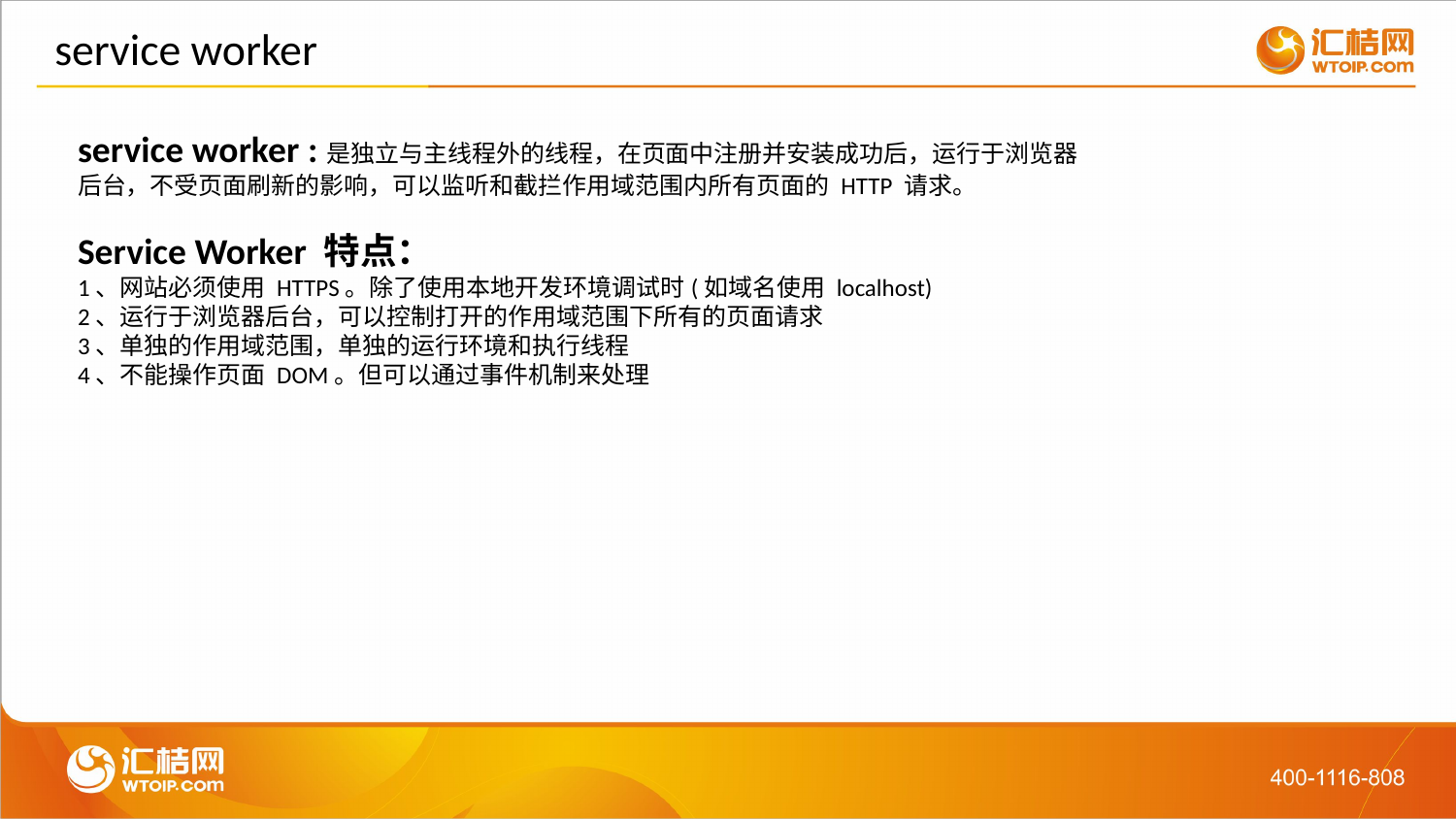

# service worker
service worker :是独立与主线程外的线程，在页面中注册并安装成功后，运行于浏览器后台，不受页面刷新的影响，可以监听和截拦作用域范围内所有页面的 HTTP 请求。

Service Worker 特点：
1、网站必须使用 HTTPS。除了使用本地开发环境调试时(如域名使用 localhost)
2、运行于浏览器后台，可以控制打开的作用域范围下所有的页面请求
3、单独的作用域范围，单独的运行环境和执行线程
4、不能操作页面 DOM。但可以通过事件机制来处理